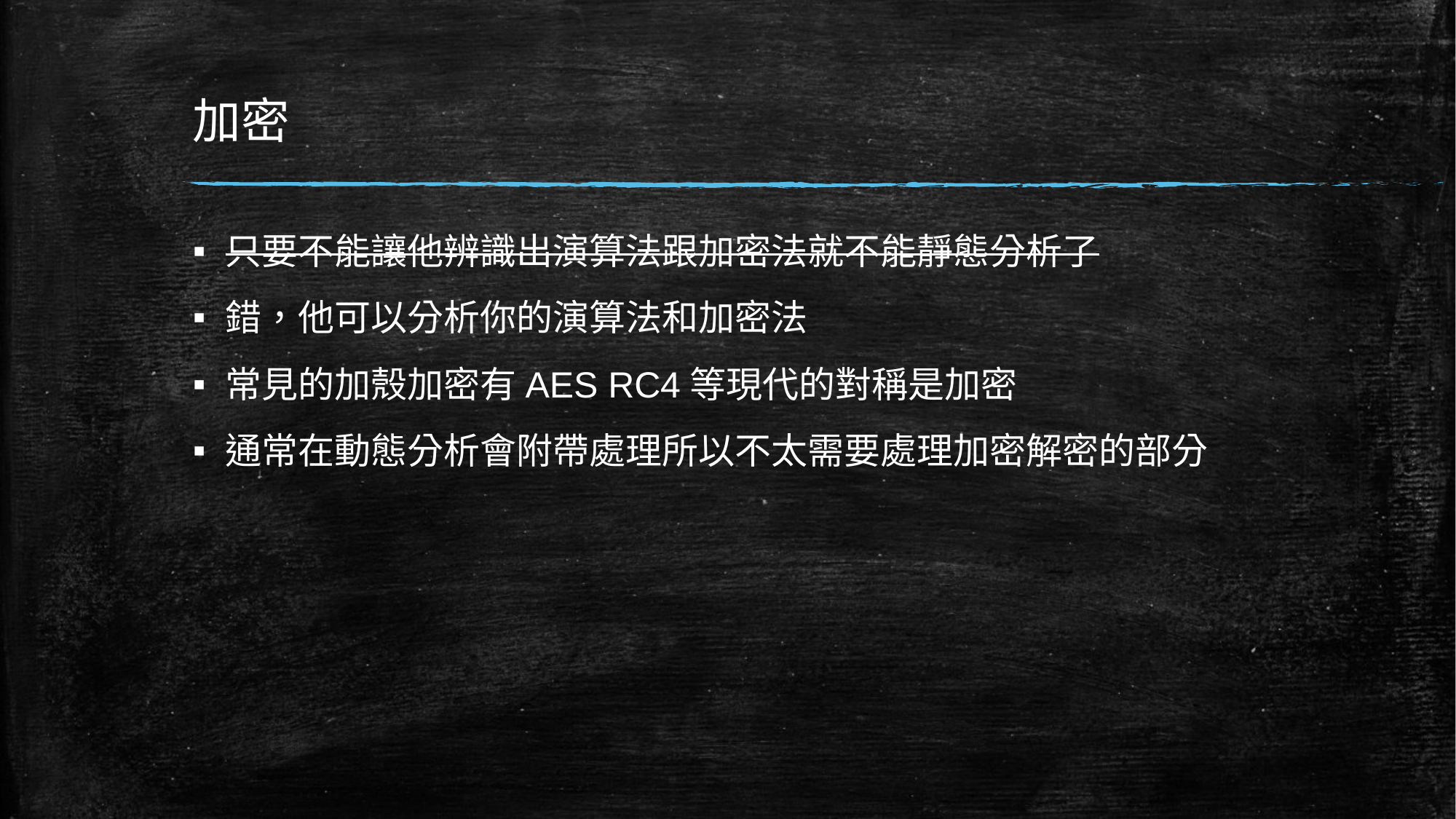

# 加密
只要不能讓他辨識出演算法跟加密法就不能靜態分析了
錯，他可以分析你的演算法和加密法
常見的加殼加密有AES RC4等現代的對稱是加密
通常在動態分析會附帶處理所以不太需要處理加密解密的部分